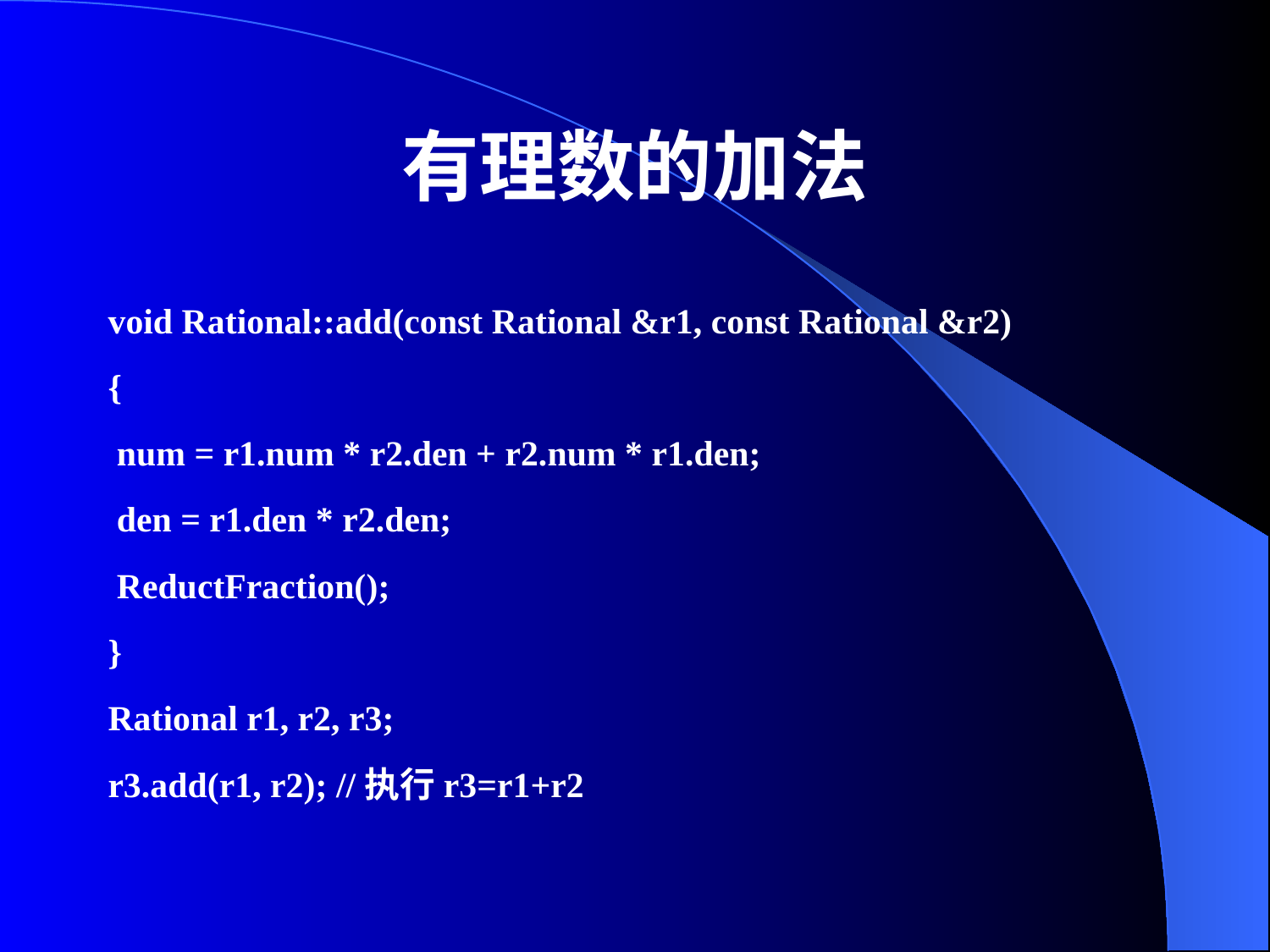

# 有理数的加法
void Rational::add(const Rational &r1, const Rational &r2)
{
 num = r1.num * r2.den + r2.num * r1.den;
 den = r1.den * r2.den;
 ReductFraction();
}
Rational r1, r2, r3;
r3.add(r1, r2); //执行r3=r1+r2